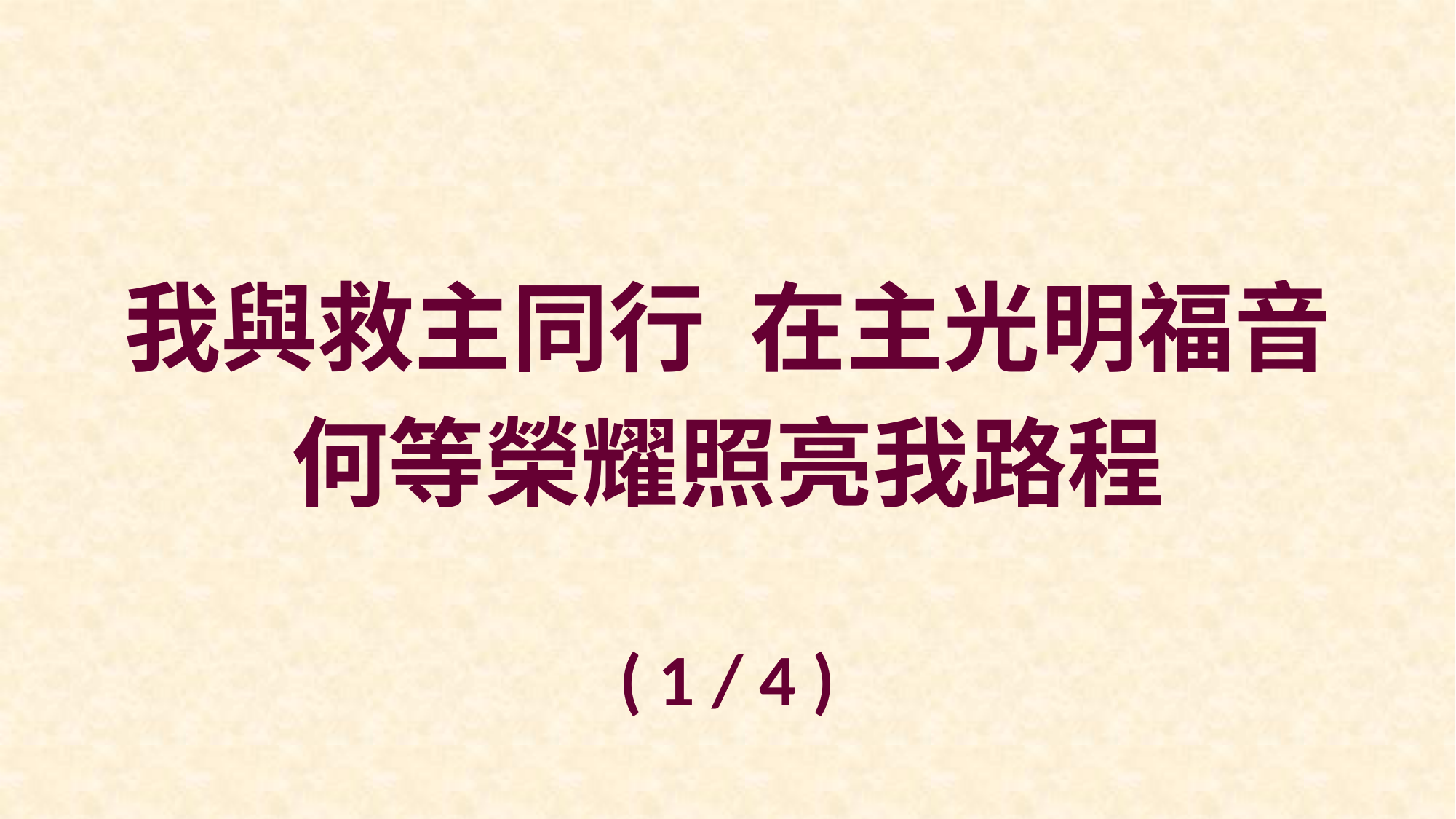

我與救主同行  在主光明福音
何等榮耀照亮我路程
( 1 / 4 )